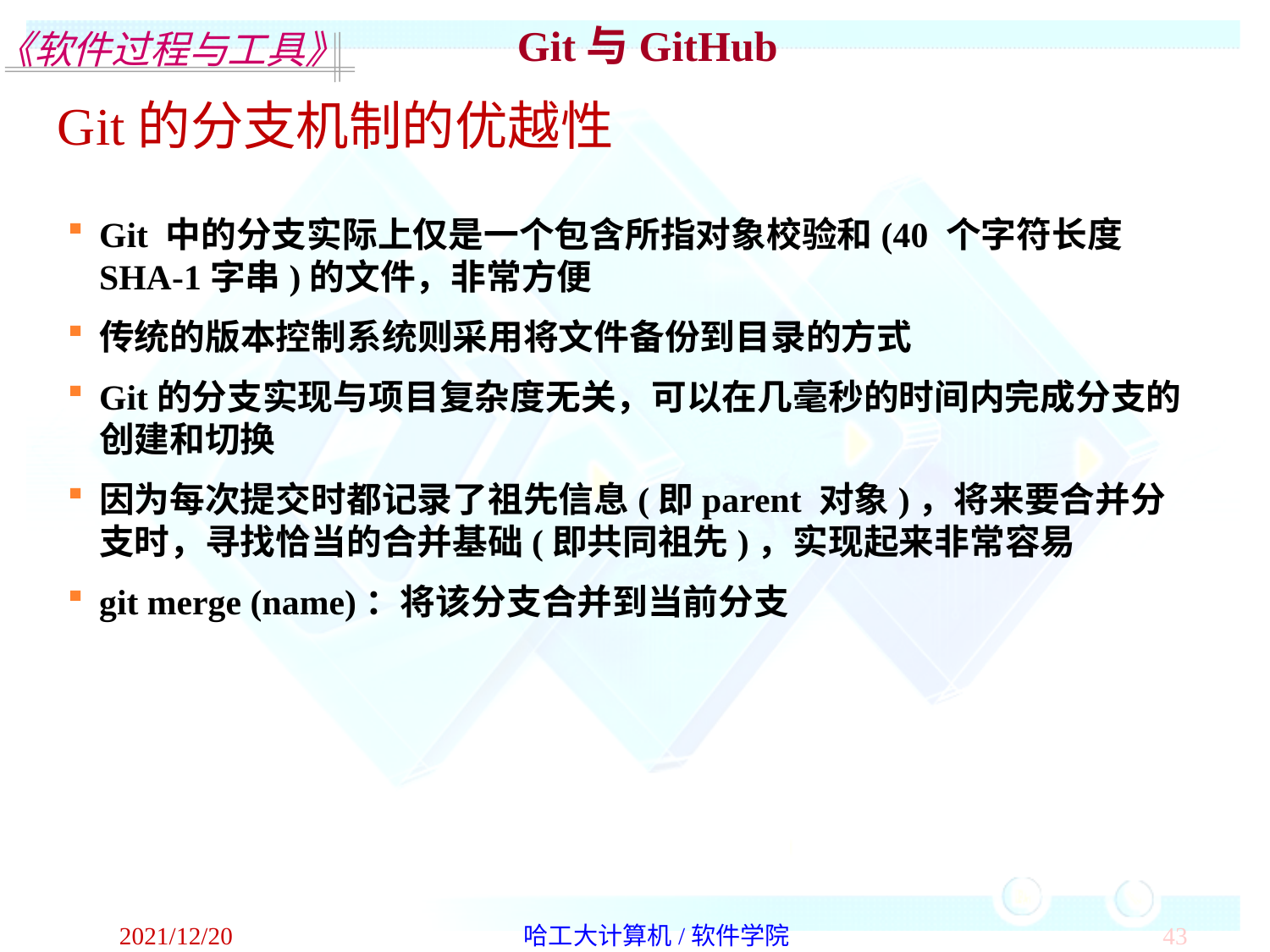

Git与GitHub
Git的分支机制的优越性
Git 中的分支实际上仅是一个包含所指对象校验和(40 个字符长度 SHA-1字串)的文件，非常方便
传统的版本控制系统则采用将文件备份到目录的方式
Git的分支实现与项目复杂度无关，可以在几毫秒的时间内完成分支的创建和切换
因为每次提交时都记录了祖先信息(即parent 对象)，将来要合并分支时，寻找恰当的合并基础(即共同祖先)，实现起来非常容易
git merge (name)：将该分支合并到当前分支